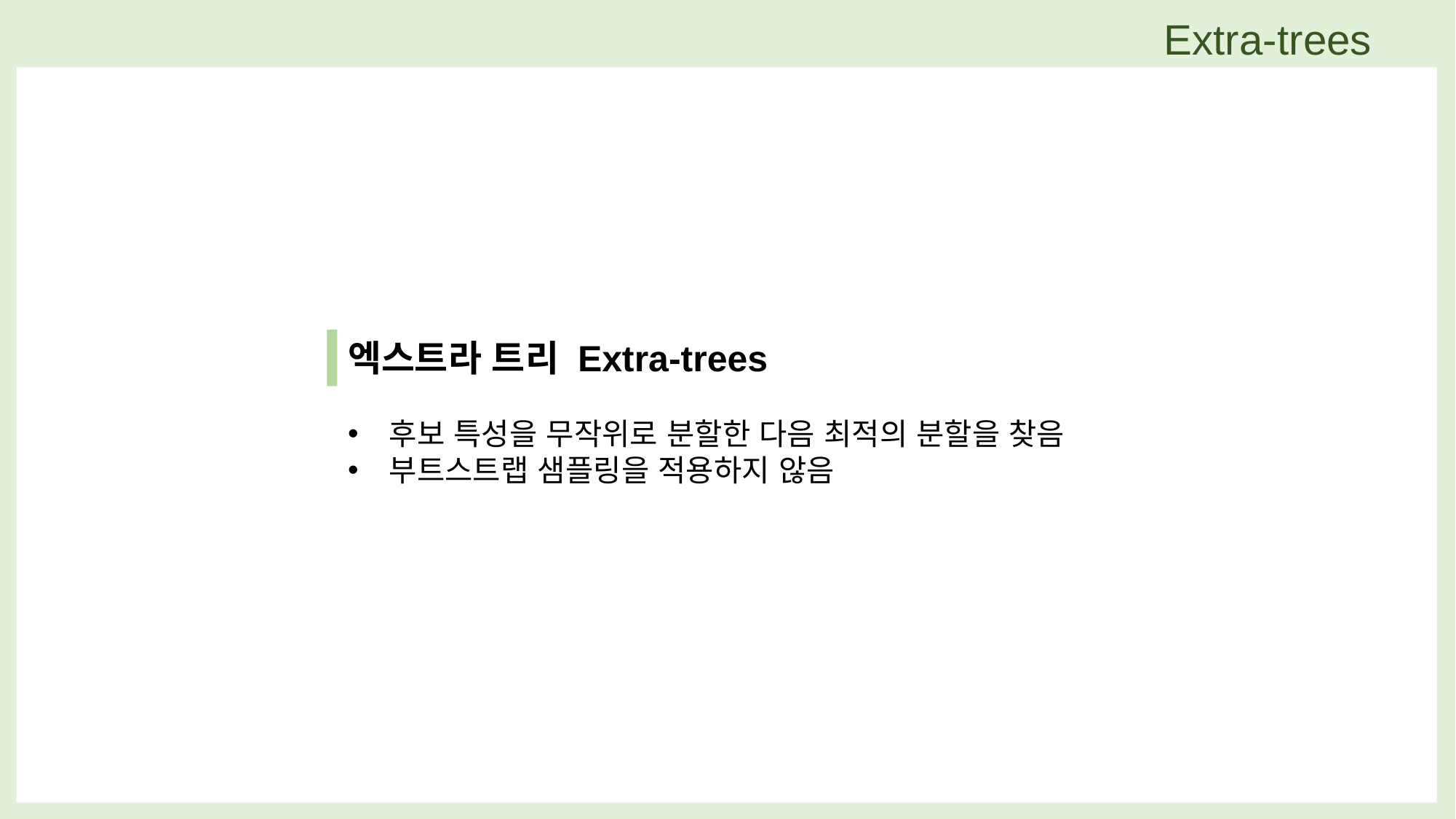

Extra-trees

엑스트라 트리 Extra-trees

후보 특성을 무작위로 분할한 다음 최적의 분할을 찾음
부트스트랩 샘플링을 적용하지 않음